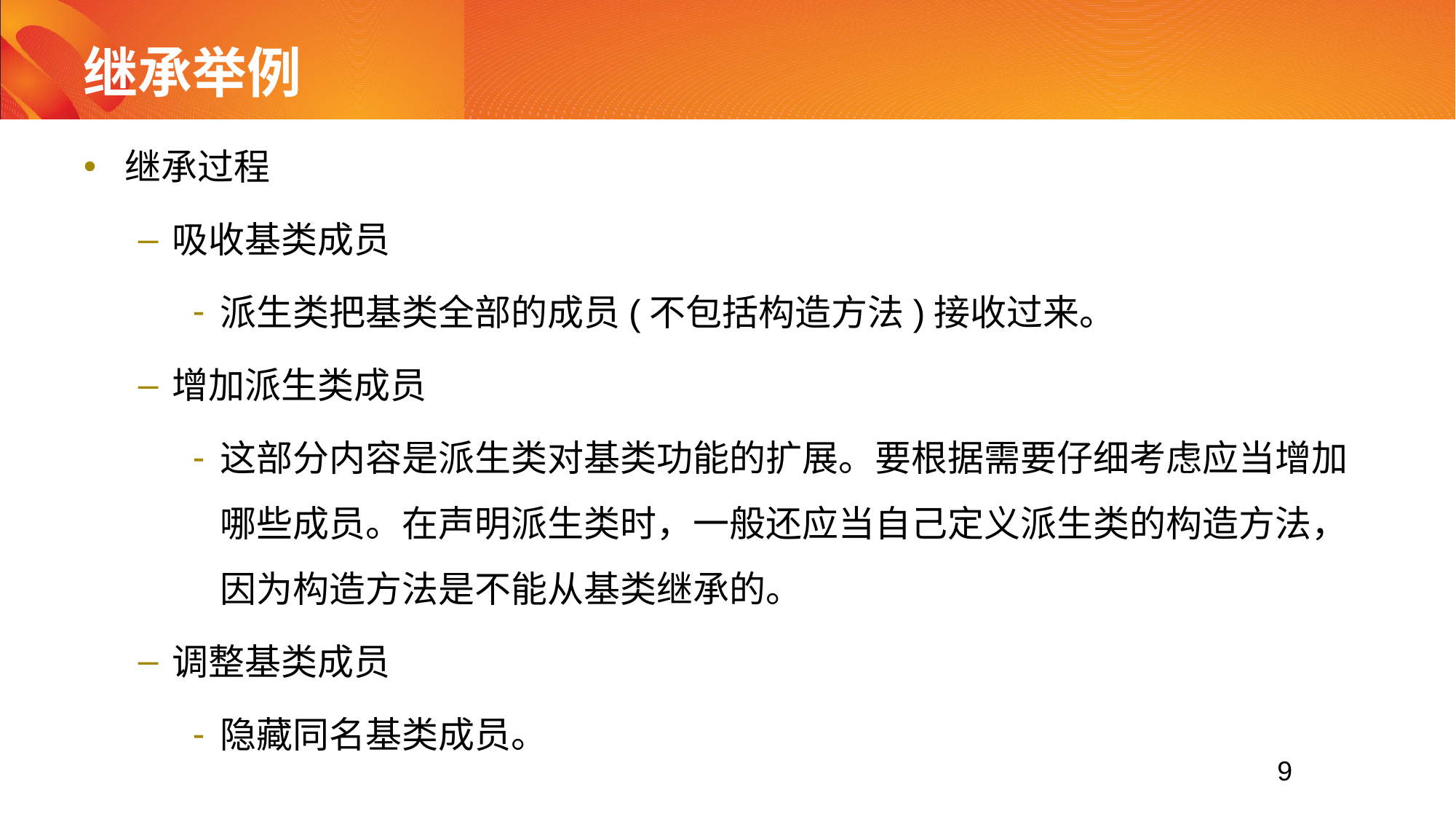

# 继承举例
继承过程
吸收基类成员
派生类把基类全部的成员(不包括构造方法)接收过来。
增加派生类成员
这部分内容是派生类对基类功能的扩展。要根据需要仔细考虑应当增加哪些成员。在声明派生类时，一般还应当自己定义派生类的构造方法，因为构造方法是不能从基类继承的。
调整基类成员
隐藏同名基类成员。